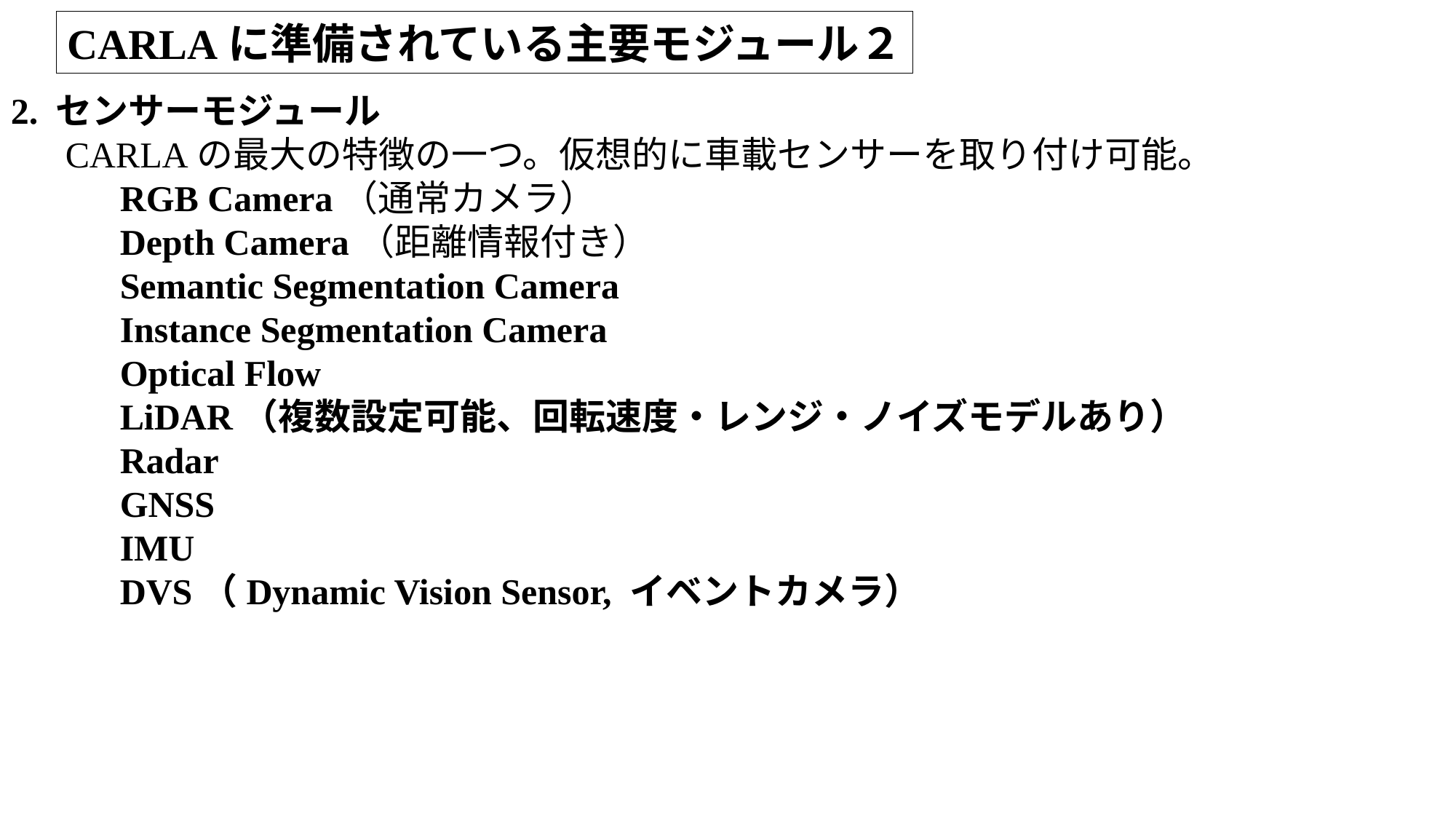

CARLAに準備されている主要モジュール２
2. センサーモジュール
CARLAの最大の特徴の一つ。仮想的に車載センサーを取り付け可能。
RGB Camera（通常カメラ）
Depth Camera（距離情報付き）
Semantic Segmentation Camera
Instance Segmentation Camera
Optical Flow
LiDAR（複数設定可能、回転速度・レンジ・ノイズモデルあり）
Radar
GNSS
IMU
DVS（Dynamic Vision Sensor, イベントカメラ）